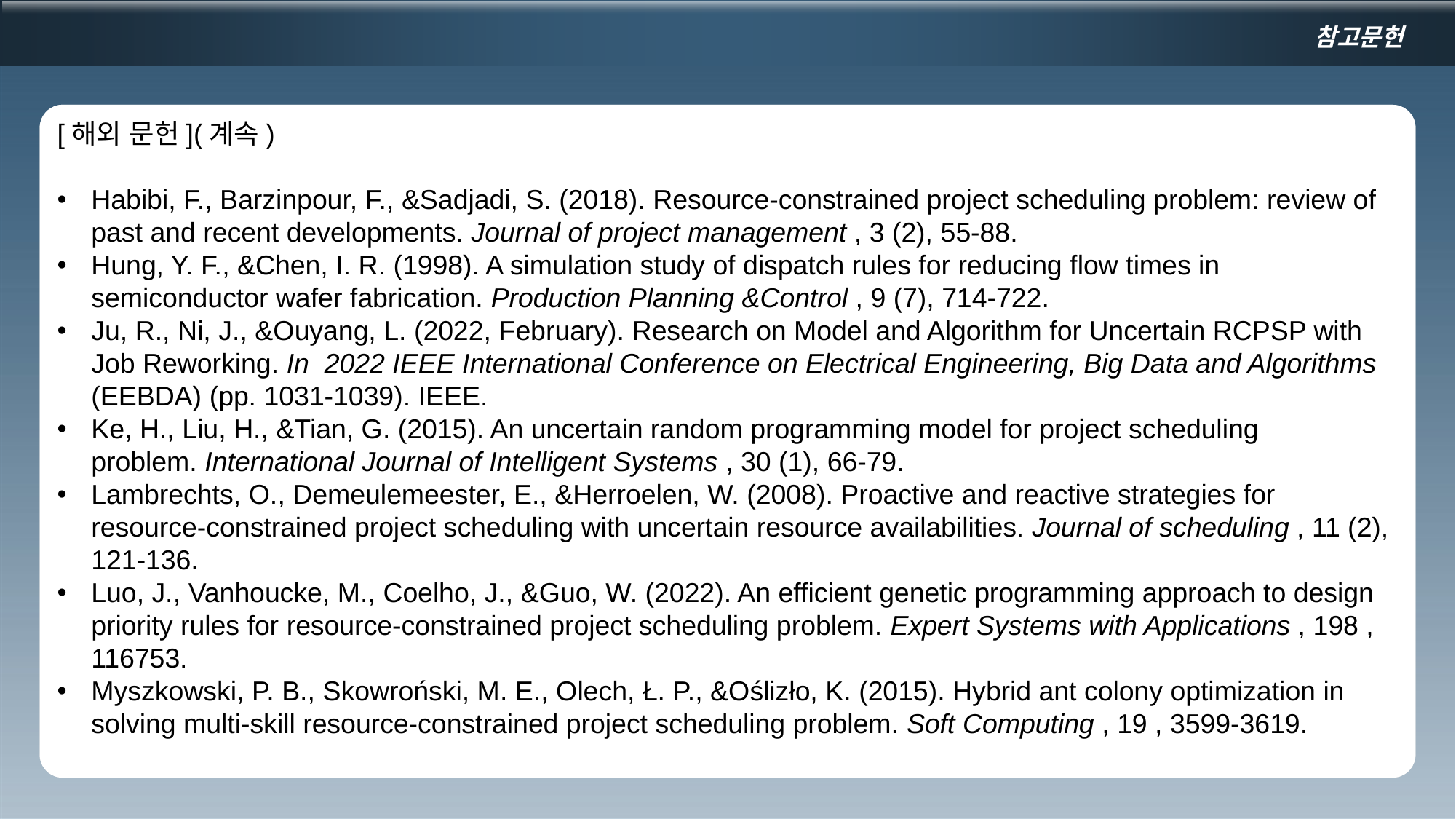

참고문헌
[해외 문헌](계속)

Habibi, F., Barzinpour, F., &Sadjadi, S. (2018). Resource-constrained project scheduling problem: review of past and recent developments. Journal of project management , 3 (2), 55-88.
Hung, Y. F., &Chen, I. R. (1998). A simulation study of dispatch rules for reducing flow times in semiconductor wafer fabrication. Production Planning &Control , 9 (7), 714-722.
Ju, R., Ni, J., &Ouyang, L. (2022, February). Research on Model and Algorithm for Uncertain RCPSP with Job Reworking. In  2022 IEEE International Conference on Electrical Engineering, Big Data and Algorithms (EEBDA) (pp. 1031-1039). IEEE.
Ke, H., Liu, H., &Tian, G. (2015). An uncertain random programming model for project scheduling problem. International Journal of Intelligent Systems , 30 (1), 66-79.
Lambrechts, O., Demeulemeester, E., &Herroelen, W. (2008). Proactive and reactive strategies for resource-constrained project scheduling with uncertain resource availabilities. Journal of scheduling , 11 (2), 121-136.
Luo, J., Vanhoucke, M., Coelho, J., &Guo, W. (2022). An efficient genetic programming approach to design priority rules for resource-constrained project scheduling problem. Expert Systems with Applications , 198 , 116753.
Myszkowski, P. B., Skowroński, M. E., Olech, Ł. P., &Oślizło, K. (2015). Hybrid ant colony optimization in solving multi-skill resource-constrained project scheduling problem. Soft Computing , 19 , 3599-3619.